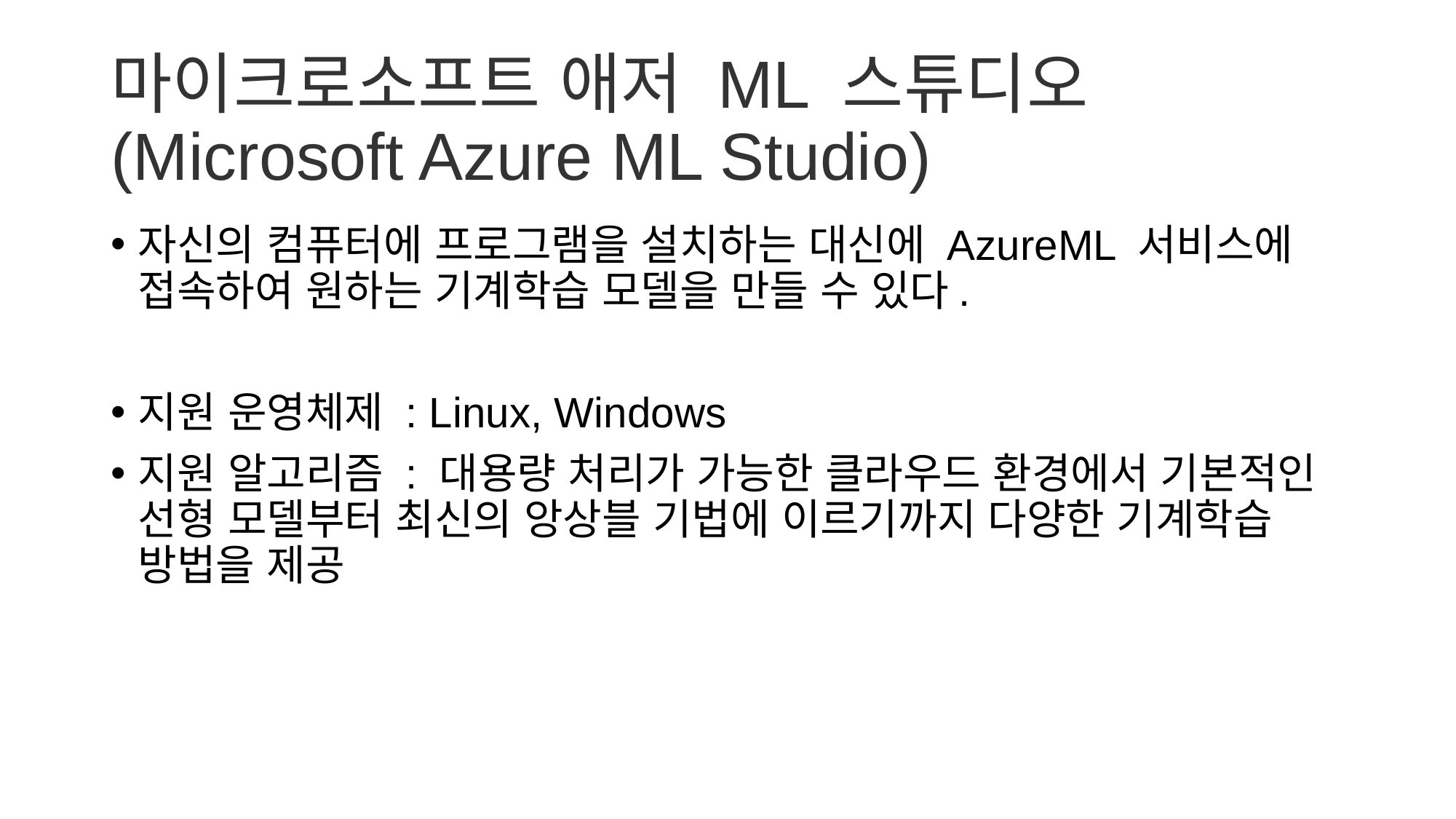

# 마이크로소프트 애저 ML 스튜디오(Microsoft Azure ML Studio)
자신의 컴퓨터에 프로그램을 설치하는 대신에 AzureML 서비스에 접속하여 원하는 기계학습 모델을 만들 수 있다.

지원 운영체제 : Linux, Windows
지원 알고리즘 : 대용량 처리가 가능한 클라우드 환경에서 기본적인 선형 모델부터 최신의 앙상블 기법에 이르기까지 다양한 기계학습 방법을 제공